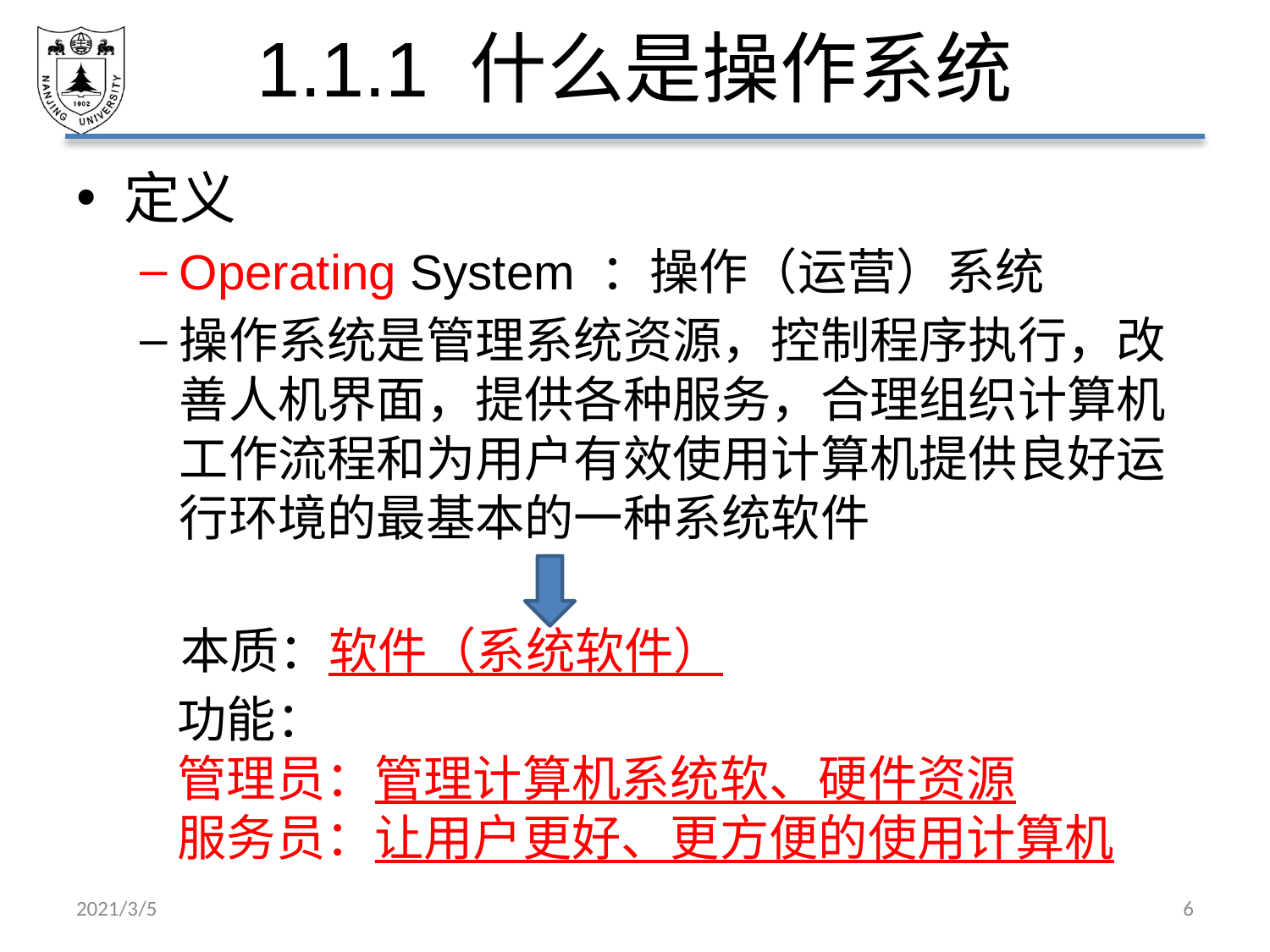

# 1.1.1 什么是操作系统
定义
Operating System ：操作（运营）系统
操作系统是管理系统资源，控制程序执行，改善人机界面，提供各种服务，合理组织计算机工作流程和为用户有效使用计算机提供良好运行环境的最基本的一种系统软件

本质：软件（系统软件）
功能：
管理员：管理计算机系统软、硬件资源
服务员：让用户更好、更方便的使用计算机
2021/3/5
6